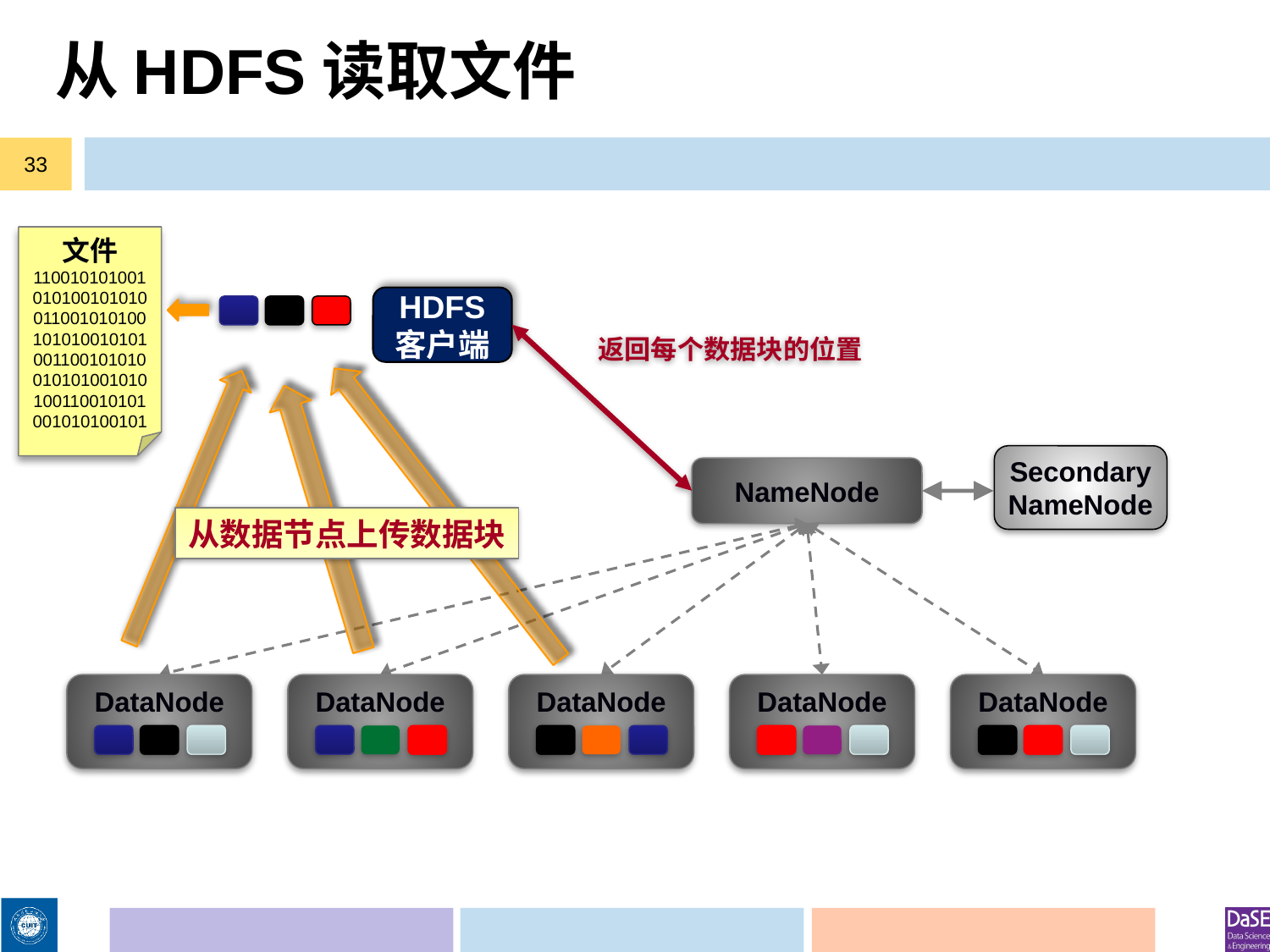

# 从HDFS读取文件
33

文件
110010101001
010100101010
011001010100
101010010101
001100101010
010101001010
100110010101
001010100101
HDFS
客户端

返回每个数据块的位置
Secondary
NameNode
NameNode

从数据节点上传数据块
DataNode

DataNode

DataNode

DataNode

DataNode